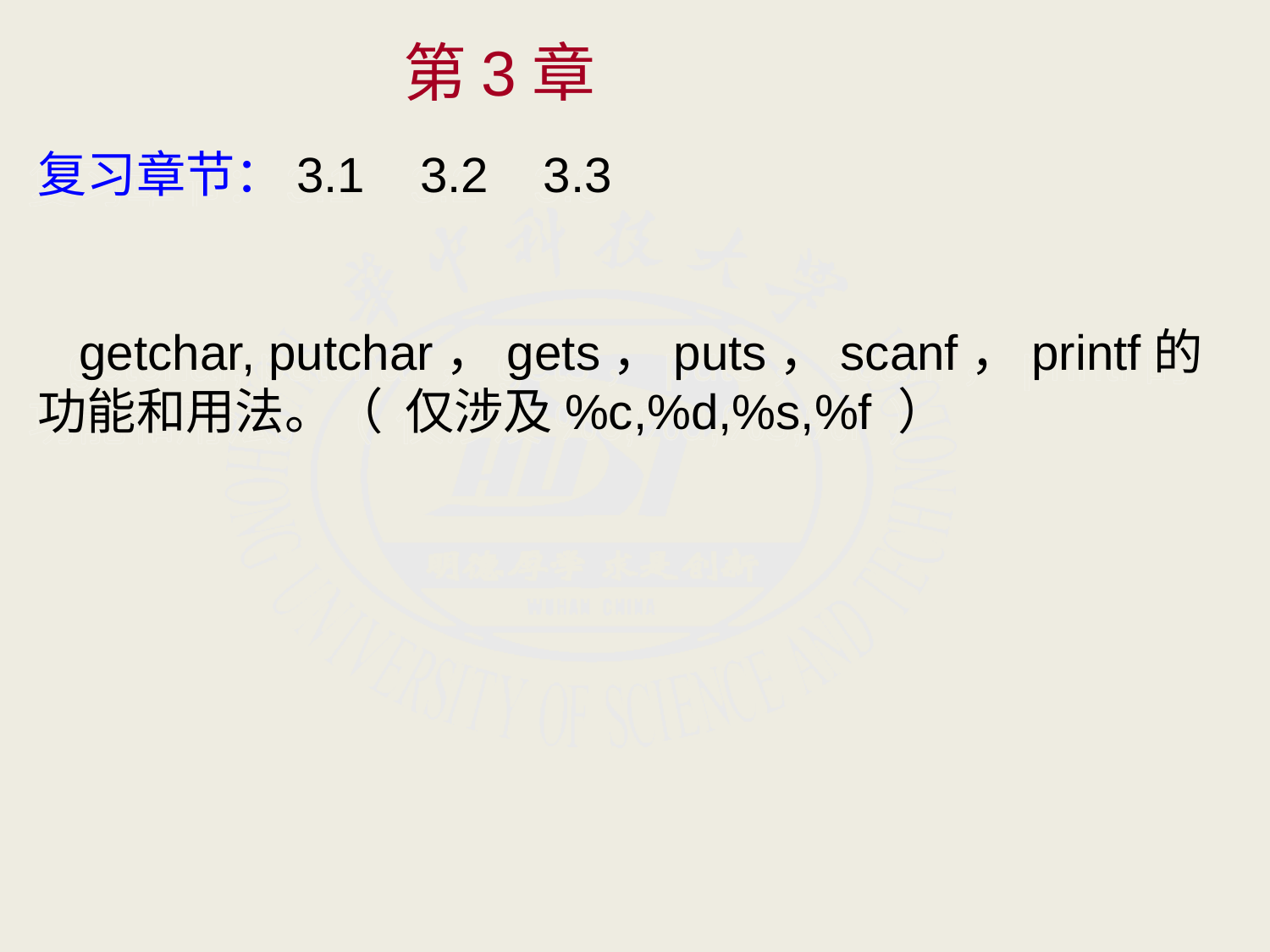

# 第3章
复习章节：3.1    3.2    3.3

   getchar, putchar，gets，puts，scanf，printf的功能和用法。（  仅涉及%c,%d,%s,%f ）